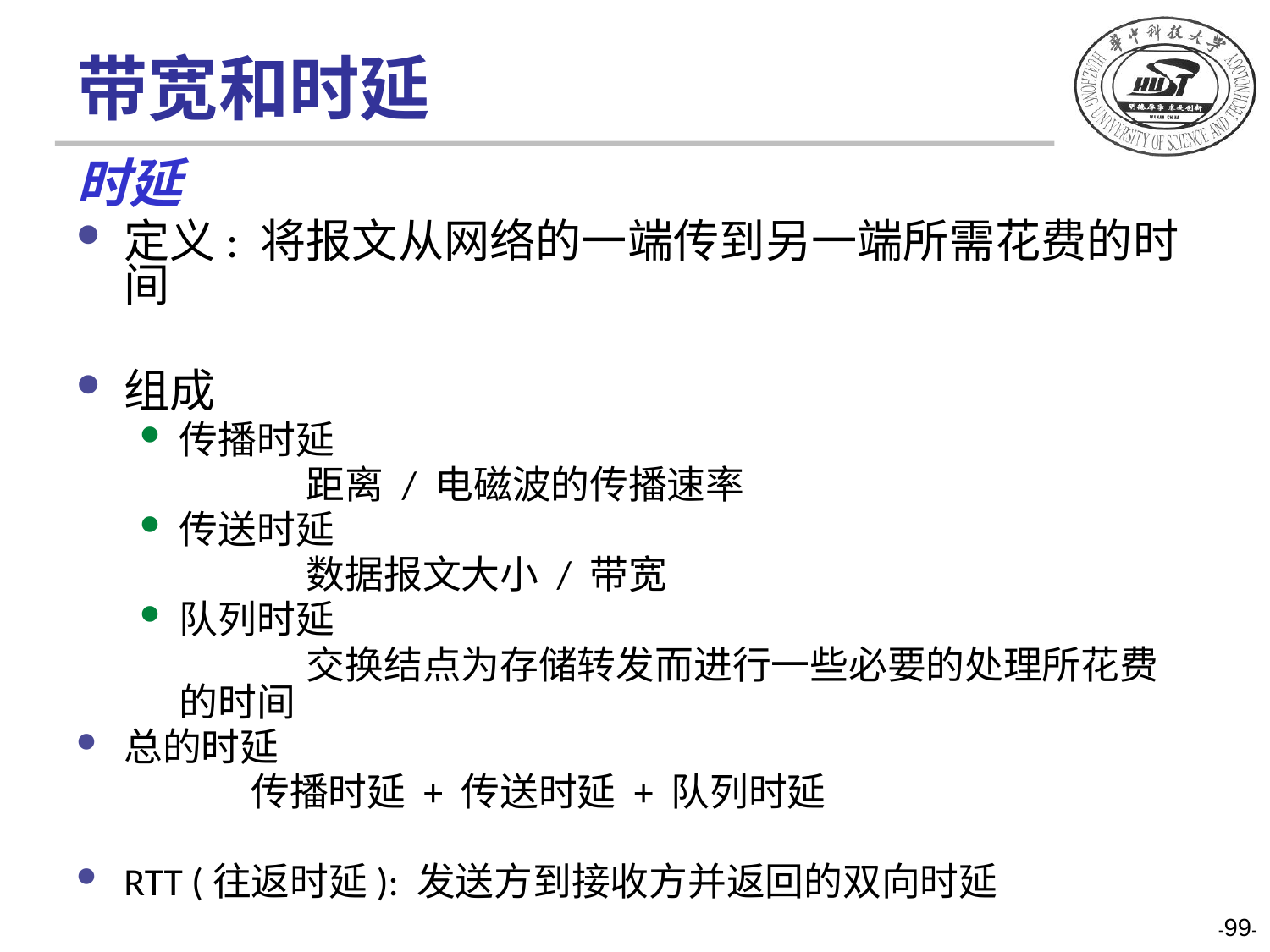

带宽和时延
时延
定义: 将报文从网络的一端传到另一端所需花费的时间

组成
传播时延
		距离 / 电磁波的传播速率
传送时延
		数据报文大小 / 带宽
队列时延
		交换结点为存储转发而进行一些必要的处理所花费的时间
总的时延
		传播时延 + 传送时延 + 队列时延

RTT (往返时延): 发送方到接收方并返回的双向时延
-99-